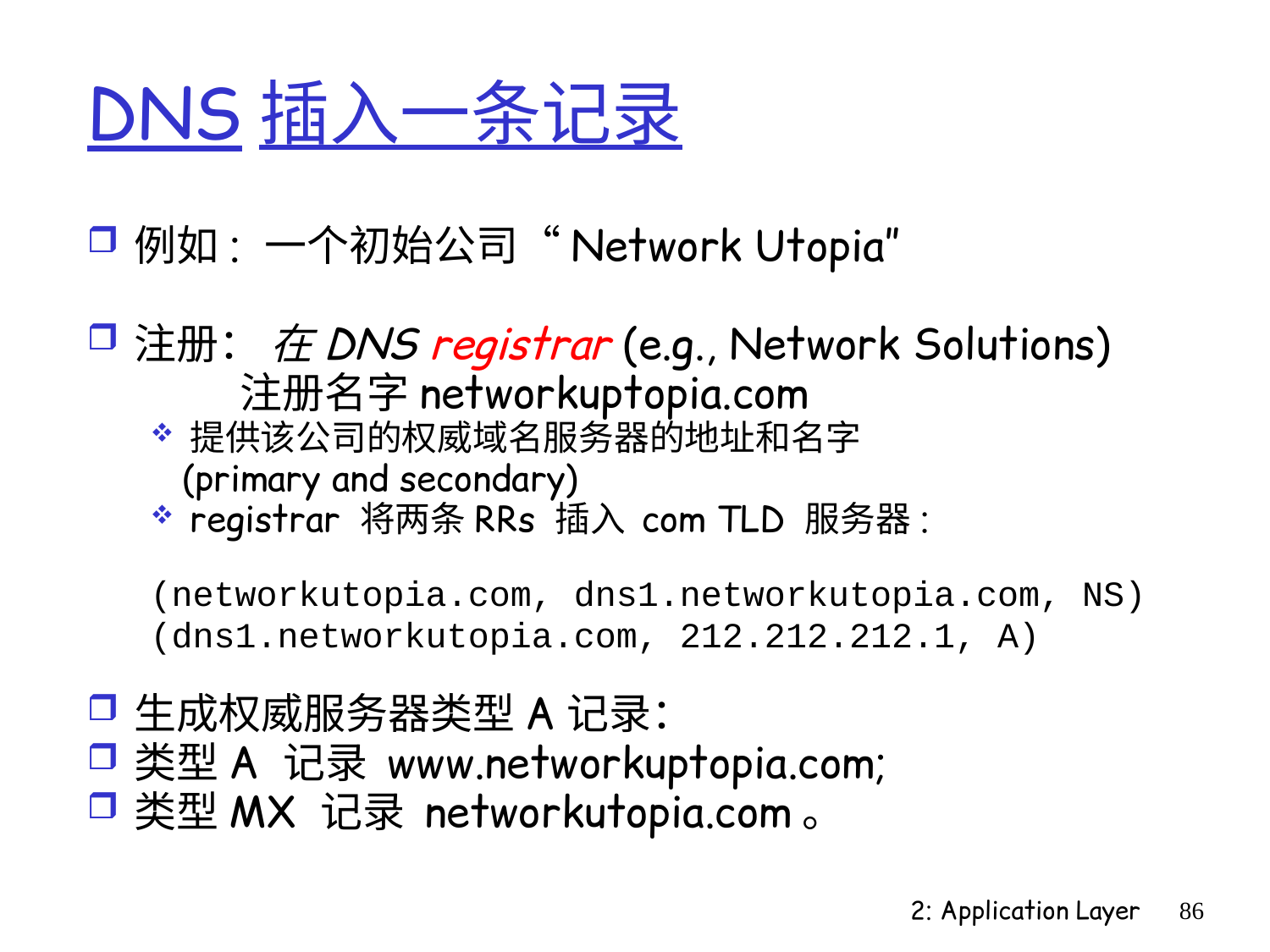

# DNS插入一条记录
例如: 一个初始公司“Network Utopia”

注册： 在DNS registrar (e.g., Network Solutions)
               注册名字networkuptopia.com
提供该公司的权威域名服务器的地址和名字
   (primary and secondary)
registrar 将两条RRs 插入 com TLD 服务器:
(networkutopia.com, dns1.networkutopia.com, NS)
(dns1.networkutopia.com, 212.212.212.1, A)
生成权威服务器类型A记录：
类型A 记录 www.networkuptopia.com;
类型MX 记录 networkutopia.com。

2: Application Layer
86